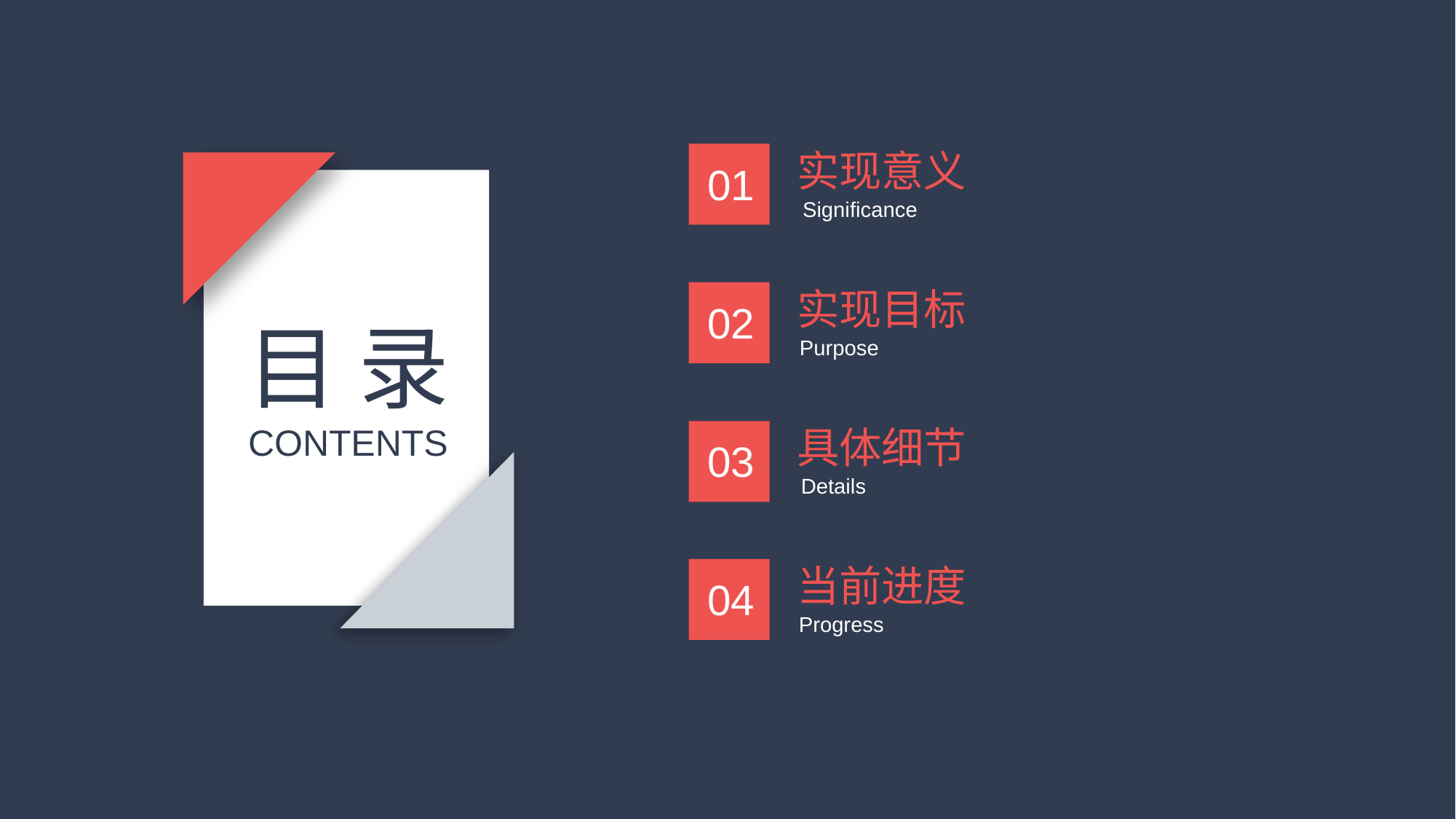

实现意义

01

Significance
实现目标

02
目 录
CONTENTS
Purpose
具体细节

03

Details
当前进度

04
Progress